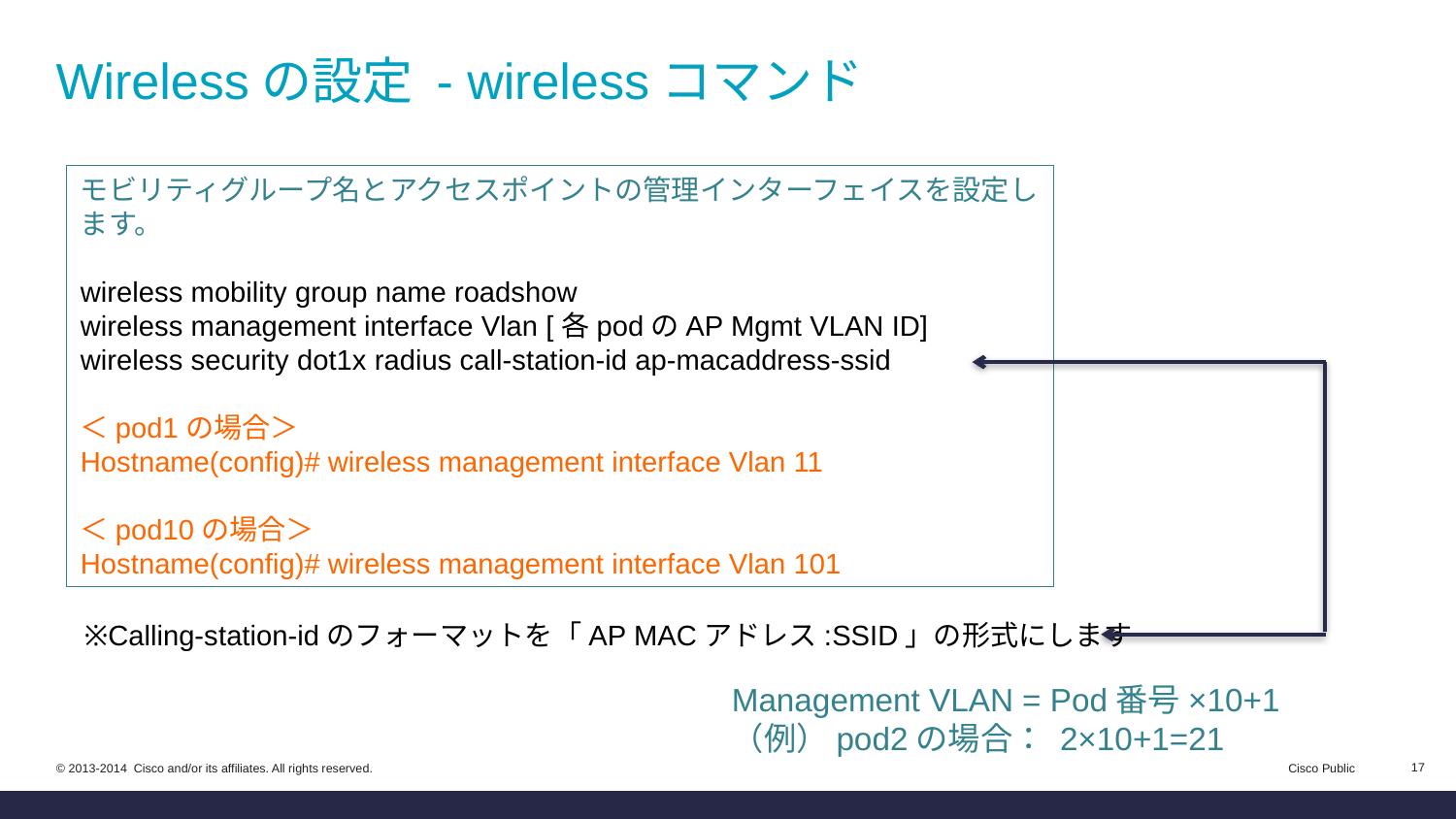

# Wirelessの設定 - wirelessコマンド
モビリティグループ名とアクセスポイントの管理インターフェイスを設定します。

wireless mobility group name roadshow
wireless management interface Vlan [各podのAP Mgmt VLAN ID]
wireless security dot1x radius call-station-id ap-macaddress-ssid

＜pod1の場合＞
Hostname(config)# wireless management interface Vlan 11

＜pod10の場合＞
Hostname(config)# wireless management interface Vlan 101
※Calling-station-idのフォーマットを「AP MACアドレス:SSID」の形式にします
Management VLAN = Pod番号×10+1
（例）pod2の場合： 2×10+1=21